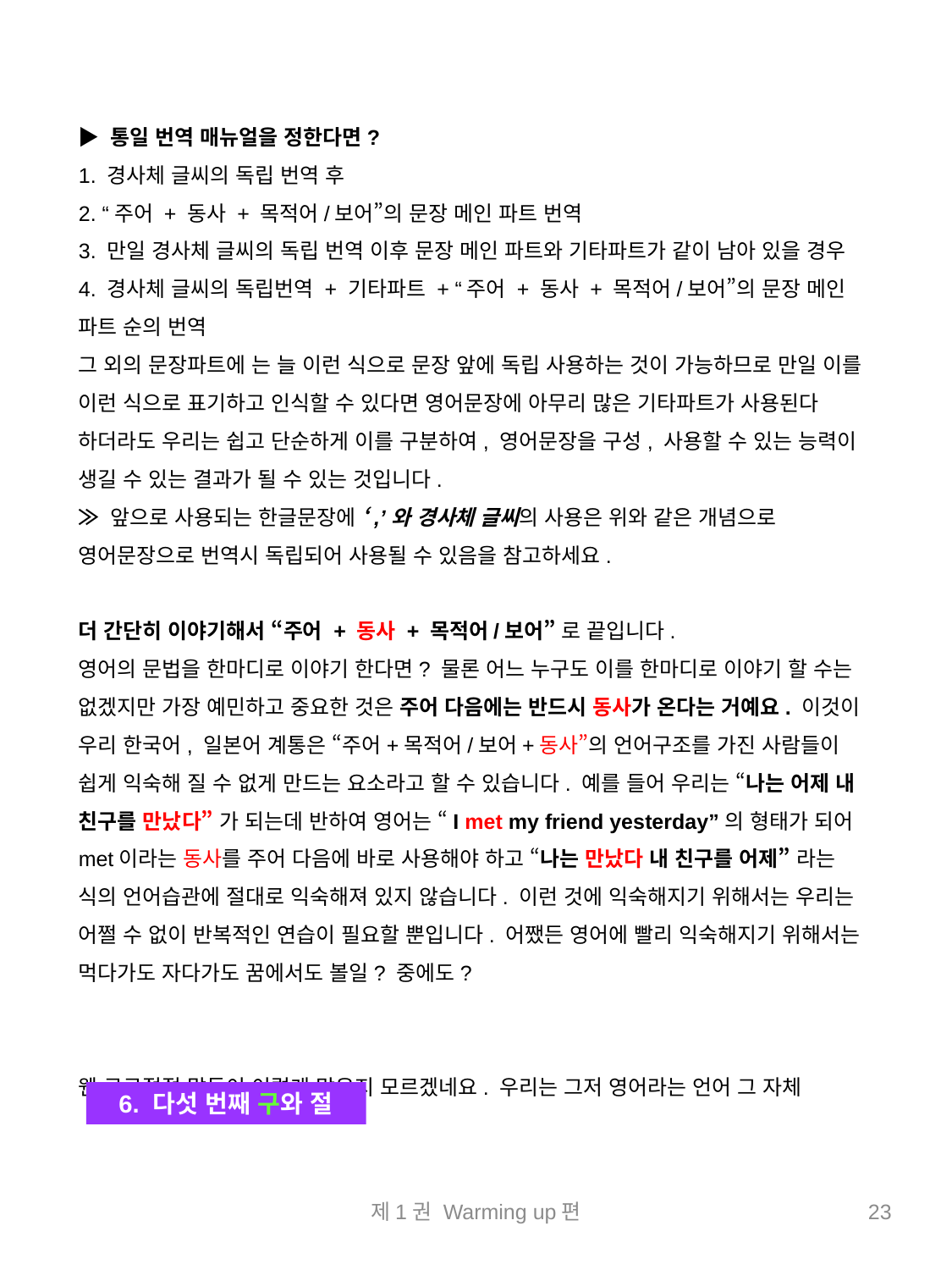

▶ 통일 번역 매뉴얼을 정한다면?
1. 경사체 글씨의 독립 번역 후
2. “주어 + 동사 + 목적어/보어”의 문장 메인 파트 번역
3. 만일 경사체 글씨의 독립 번역 이후 문장 메인 파트와 기타파트가 같이 남아 있을 경우
4. 경사체 글씨의 독립번역 + 기타파트 + “주어 + 동사 + 목적어/보어”의 문장 메인 파트 순의 번역
그 외의 문장파트에 는 늘 이런 식으로 문장 앞에 독립 사용하는 것이 가능하므로 만일 이를 이런 식으로 표기하고 인식할 수 있다면 영어문장에 아무리 많은 기타파트가 사용된다 하더라도 우리는 쉽고 단순하게 이를 구분하여, 영어문장을 구성, 사용할 수 있는 능력이 생길 수 있는 결과가 될 수 있는 것입니다.
≫ 앞으로 사용되는 한글문장에 ‘,’와 경사체 글씨의 사용은 위와 같은 개념으로 영어문장으로 번역시 독립되어 사용될 수 있음을 참고하세요.

더 간단히 이야기해서 “주어 + 동사 + 목적어/보어” 로 끝입니다.
영어의 문법을 한마디로 이야기 한다면? 물론 어느 누구도 이를 한마디로 이야기 할 수는 없겠지만 가장 예민하고 중요한 것은 주어 다음에는 반드시 동사가 온다는 거예요. 이것이 우리 한국어, 일본어 계통은 “주어+목적어/보어+동사”의 언어구조를 가진 사람들이 쉽게 익숙해 질 수 없게 만드는 요소라고 할 수 있습니다. 예를 들어 우리는 “나는 어제 내 친구를 만났다” 가 되는데 반하여 영어는 “I met my friend yesterday”의 형태가 되어 met이라는 동사를 주어 다음에 바로 사용해야 하고 “나는 만났다 내 친구를 어제” 라는 식의 언어습관에 절대로 익숙해져 있지 않습니다. 이런 것에 익숙해지기 위해서는 우리는 어쩔 수 없이 반복적인 연습이 필요할 뿐입니다. 어쨌든 영어에 빨리 익숙해지기 위해서는 먹다가도 자다가도 꿈에서도 볼일? 중에도?

웬 구구절절 말들이 이렇게 많은지 모르겠네요. 우리는 그저 영어라는 언어 그 자체
6. 다섯 번째 구와 절
제1권 Warming up편
23